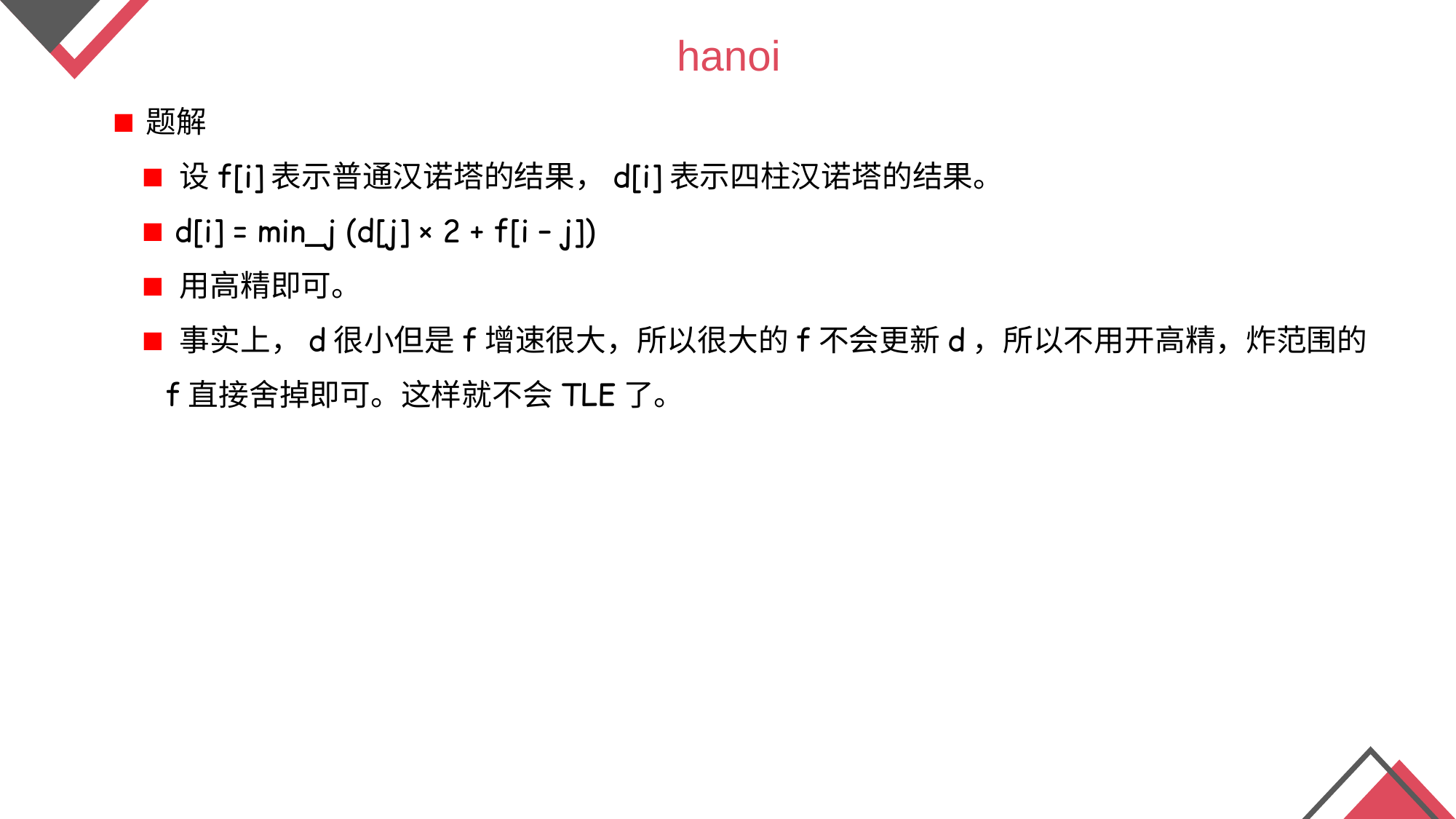

hanoi
 题解
 设f[i]表示普通汉诺塔的结果，d[i]表示四柱汉诺塔的结果。
 d[i] = min_j (d[j] × 2 + f[i – j])
 用高精即可。
 事实上，d很小但是f增速很大，所以很大的f不会更新d，所以不用开高精，炸范围的f直接舍掉即可。这样就不会TLE了。